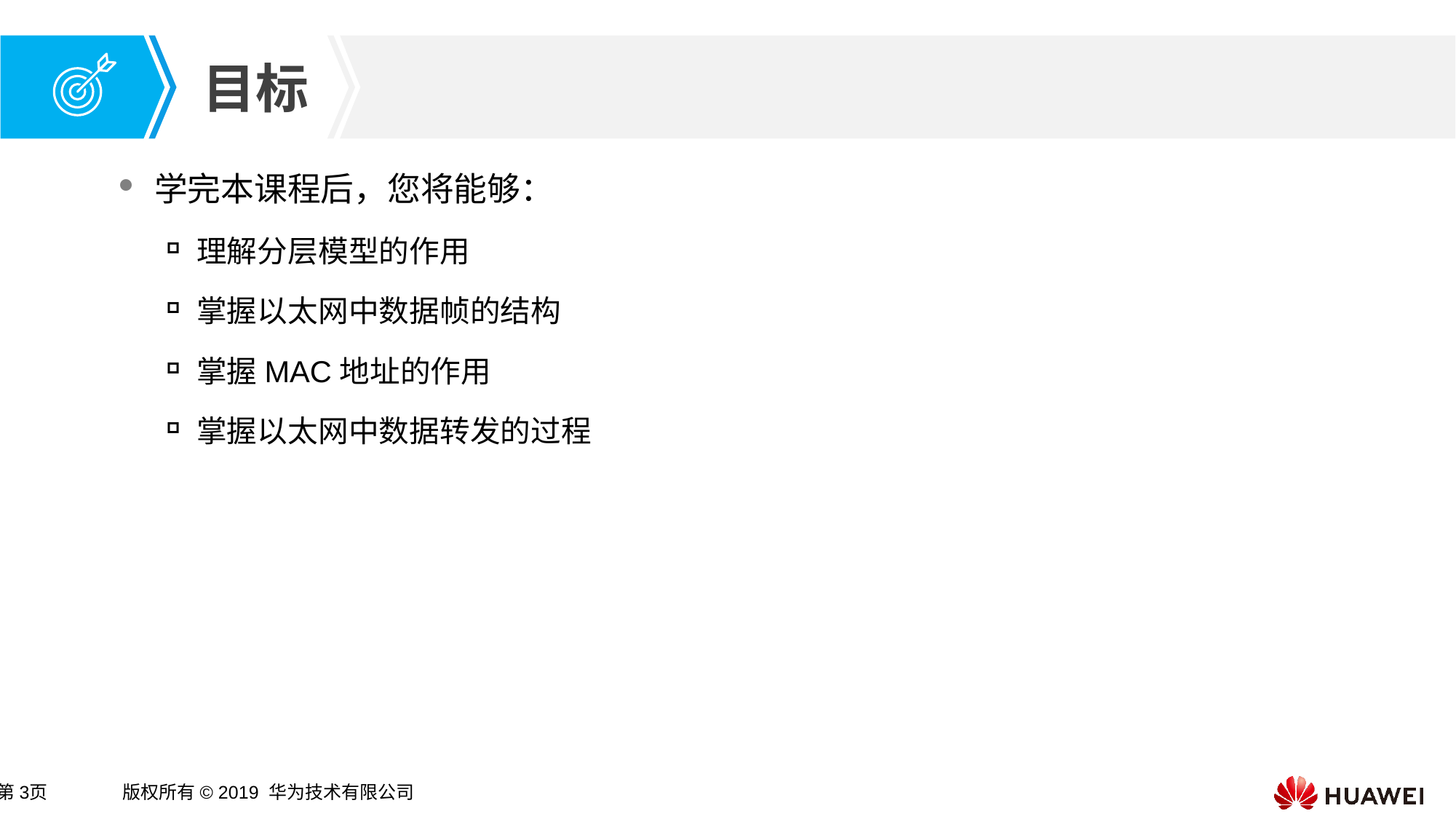

学完本课程后，您将能够：
理解分层模型的作用
掌握以太网中数据帧的结构
掌握MAC地址的作用
掌握以太网中数据转发的过程